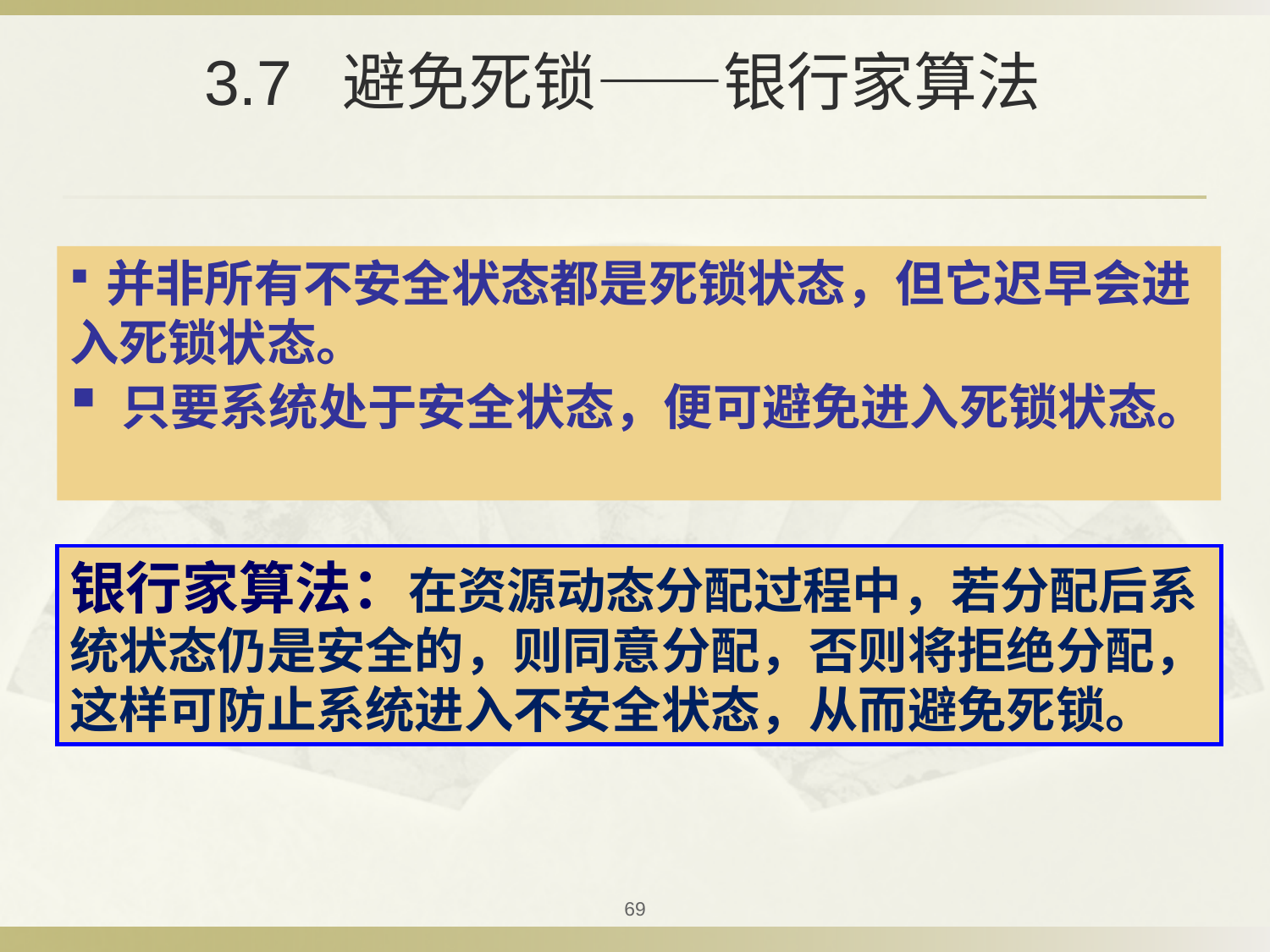

# 3.7  避免死锁——银行家算法
 并非所有不安全状态都是死锁状态，但它迟早会进入死锁状态。
 只要系统处于安全状态，便可避免进入死锁状态。
银行家算法：在资源动态分配过程中，若分配后系统状态仍是安全的，则同意分配，否则将拒绝分配，这样可防止系统进入不安全状态，从而避免死锁。
69